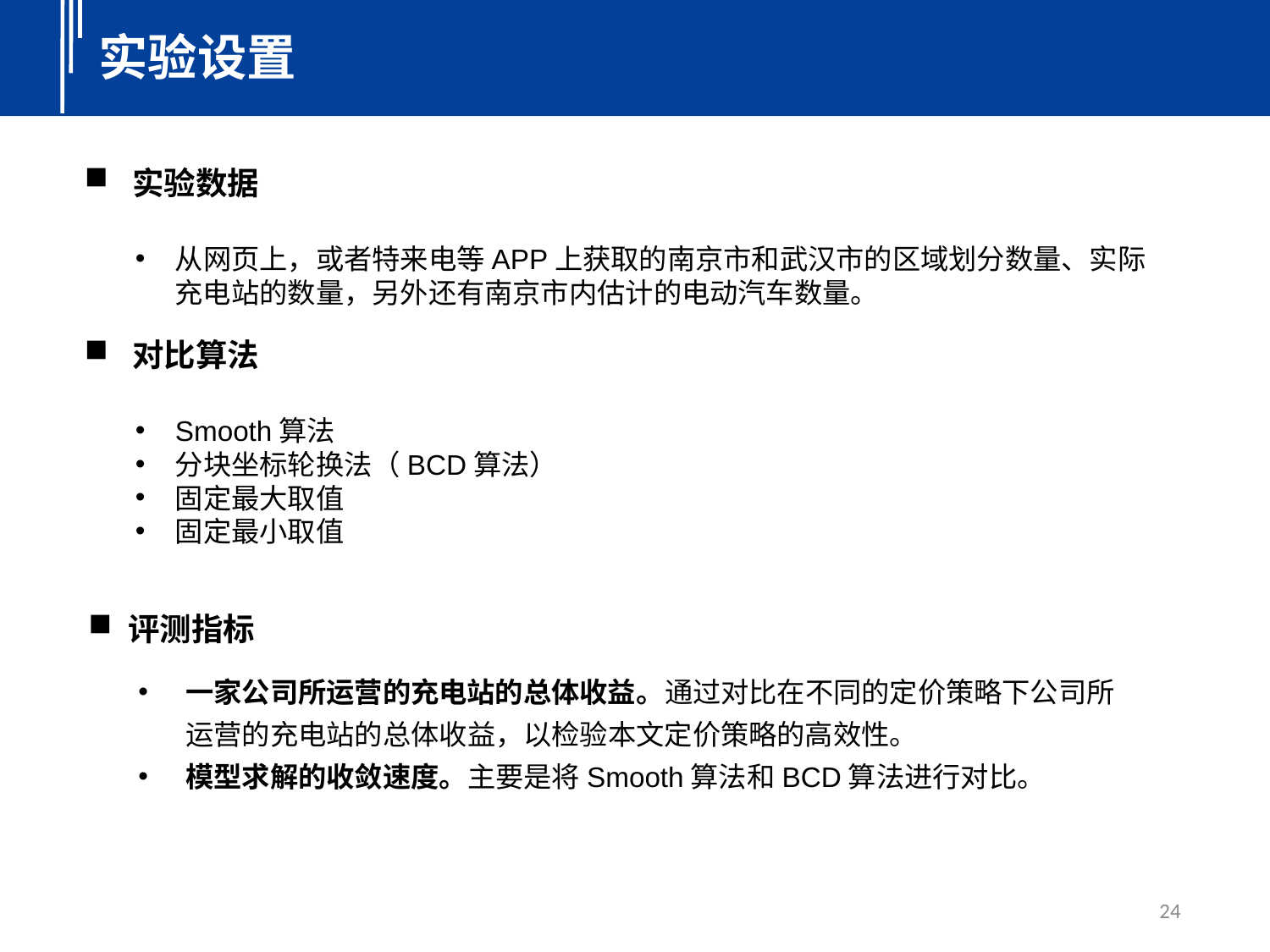

实验设置
实验数据
从网页上，或者特来电等APP上获取的南京市和武汉市的区域划分数量、实际充电站的数量，另外还有南京市内估计的电动汽车数量。
对比算法
Smooth算法
分块坐标轮换法（BCD算法）
固定最大取值
固定最小取值
评测指标
一家公司所运营的充电站的总体收益。通过对比在不同的定价策略下公司所运营的充电站的总体收益，以检验本文定价策略的高效性。
模型求解的收敛速度。主要是将Smooth算法和BCD算法进行对比。
24